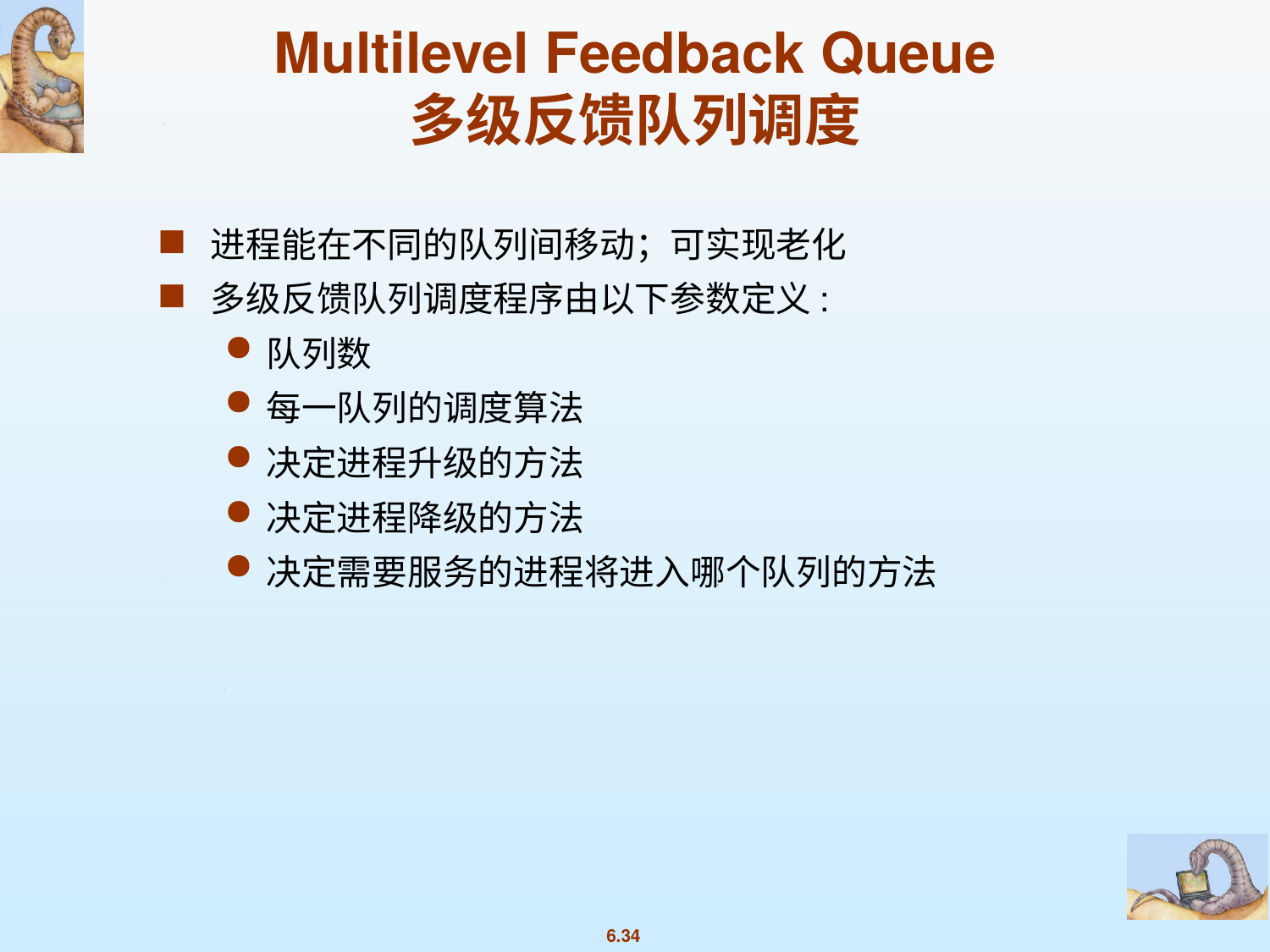

Multilevel Feedback Queue
多级反馈队列调度
进程能在不同的队列间移动；可实现老化
多级反馈队列调度程序由以下参数定义:
队列数
每一队列的调度算法
决定进程升级的方法
决定进程降级的方法
决定需要服务的进程将进入哪个队列的方法